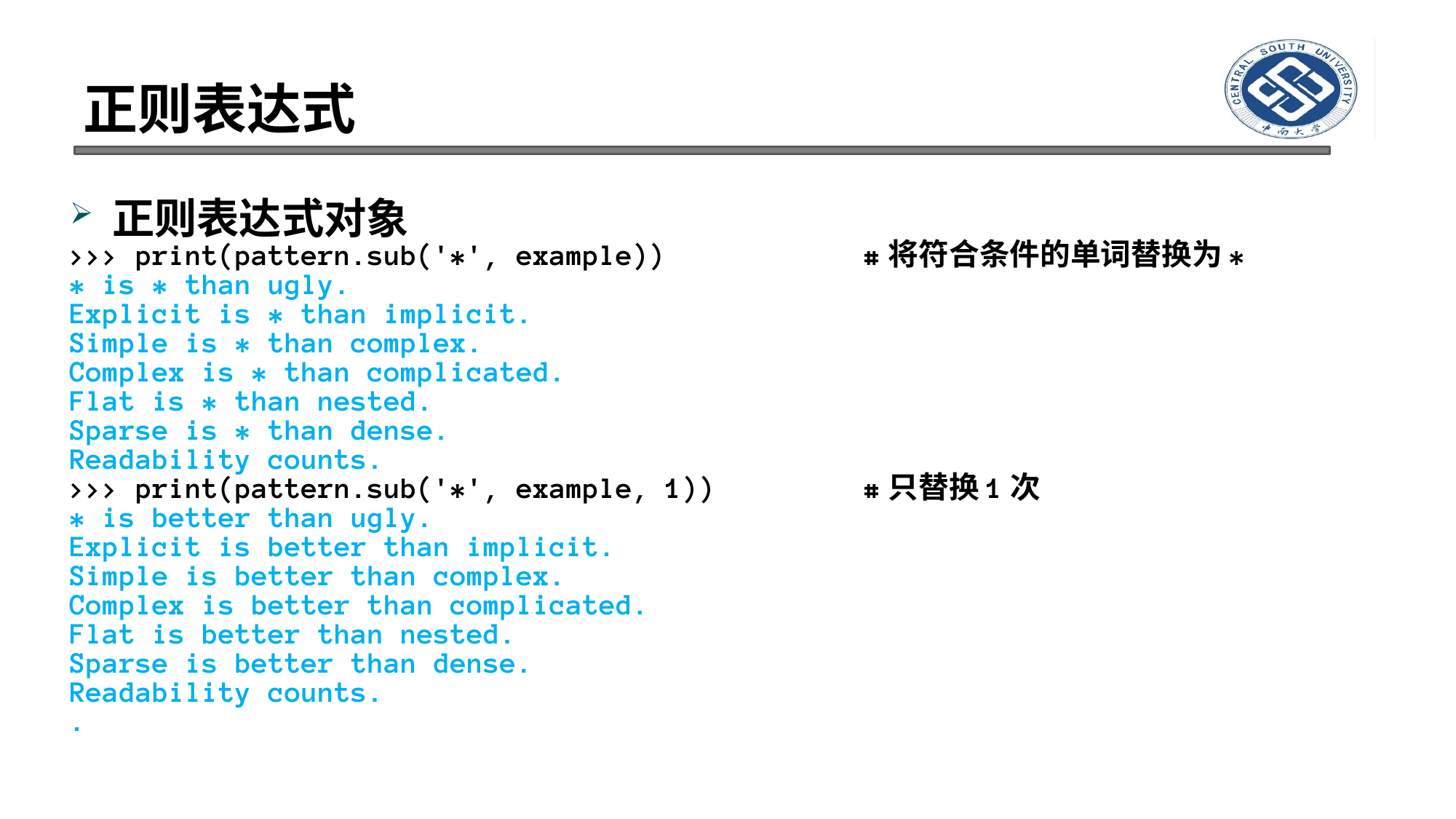

# 正则表达式
正则表达式对象
>>> print(pattern.sub('*', example))            #将符合条件的单词替换为*
* is * than ugly.
Explicit is * than implicit.
Simple is * than complex.
Complex is * than complicated.
Flat is * than nested.
Sparse is * than dense.
Readability counts.
>>> print(pattern.sub('*', example, 1))         #只替换1次
* is better than ugly.
Explicit is better than implicit.
Simple is better than complex.
Complex is better than complicated.
Flat is better than nested.
Sparse is better than dense.
Readability counts.
.